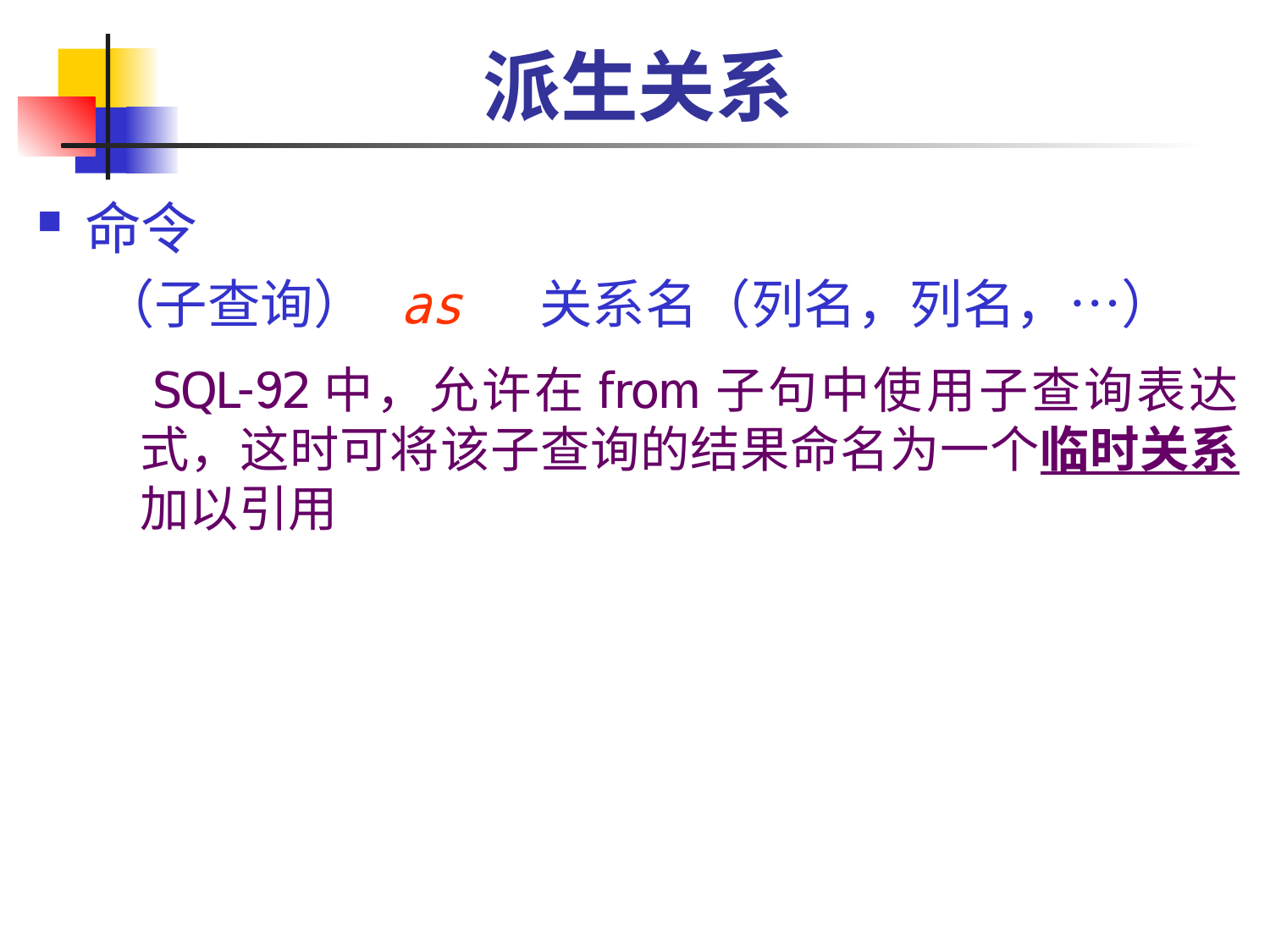

# 派生关系
命令
（子查询）  as    关系名（列名，列名，…）
   SQL-92中，允许在from子句中使用子查询表达式，这时可将该子查询的结果命名为一个临时关系加以引用